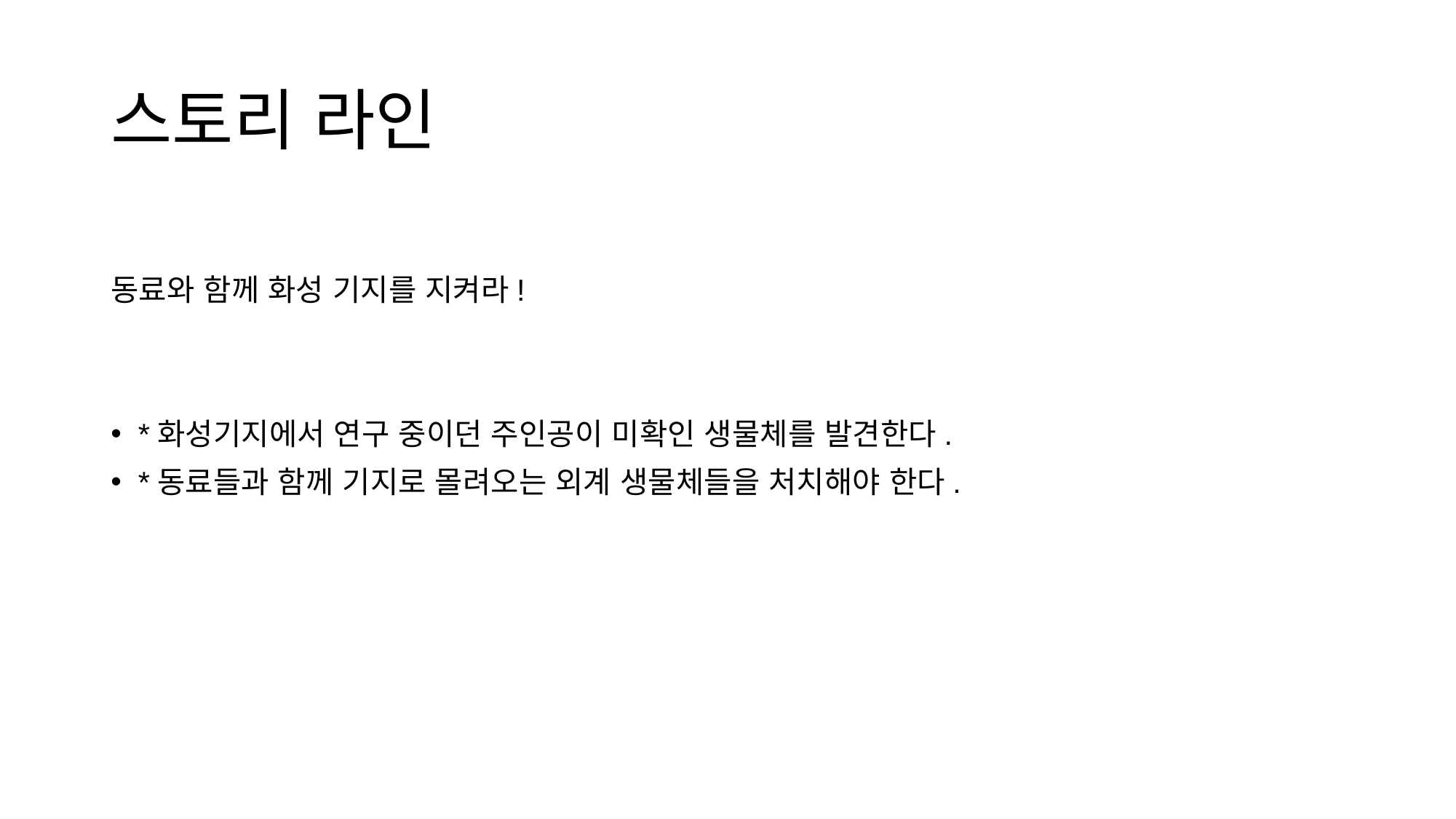

# 스토리 라인

동료와 함께 화성 기지를 지켜라!

*화성기지에서 연구 중이던 주인공이 미확인 생물체를 발견한다.
*동료들과 함께 기지로 몰려오는 외계 생물체들을 처치해야 한다.